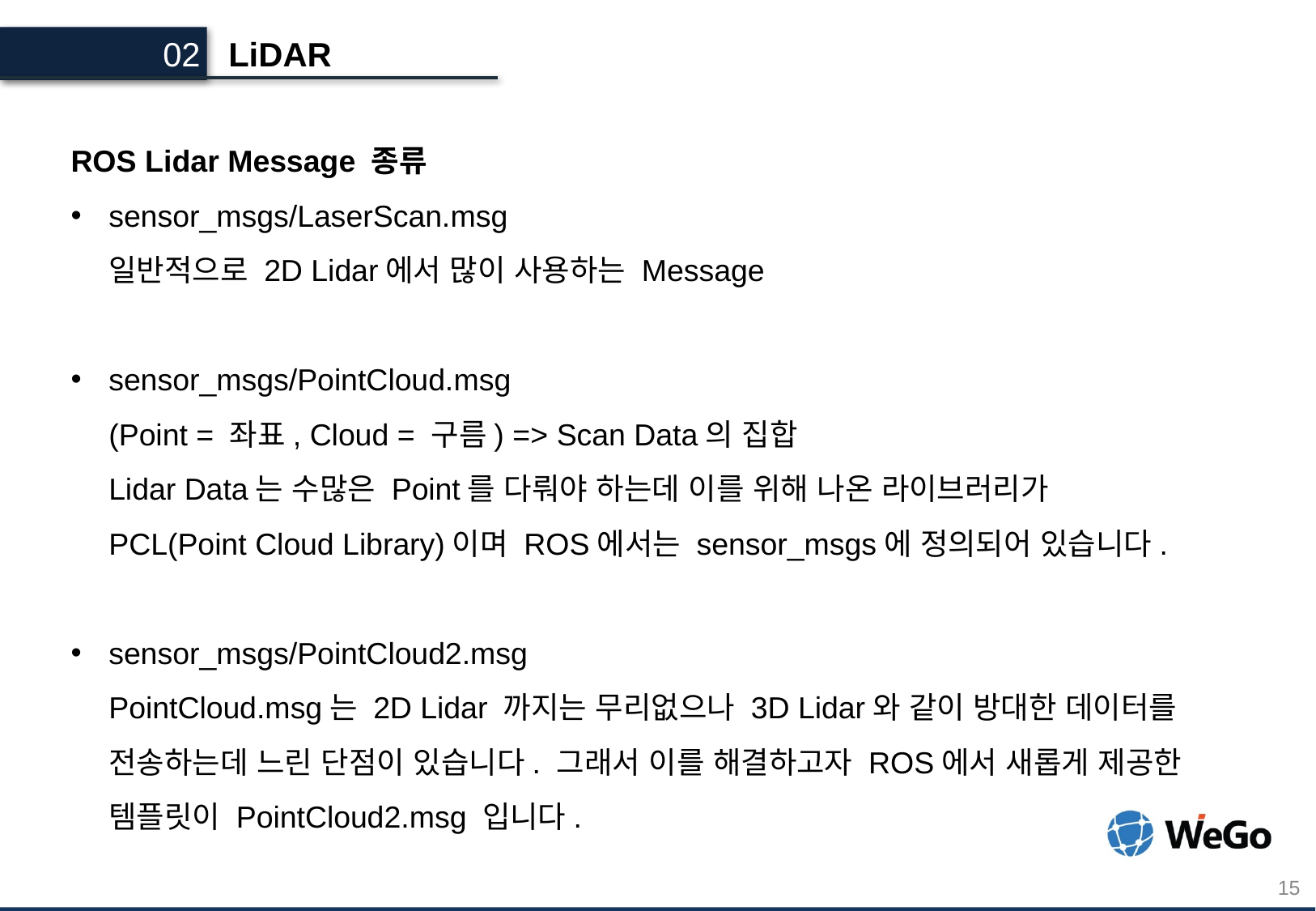

LiDAR

02.
ROS Lidar Message 종류
sensor_msgs/LaserScan.msg
일반적으로 2D Lidar에서 많이 사용하는 Message

sensor_msgs/PointCloud.msg
(Point = 좌표, Cloud = 구름) => Scan Data의 집합
Lidar Data는 수많은 Point를 다뤄야 하는데 이를 위해 나온 라이브러리가
PCL(Point Cloud Library)이며 ROS에서는 sensor_msgs에 정의되어 있습니다.

sensor_msgs/PointCloud2.msg
PointCloud.msg는 2D Lidar 까지는 무리없으나 3D Lidar와 같이 방대한 데이터를 전송하는데 느린 단점이 있습니다. 그래서 이를 해결하고자 ROS에서 새롭게 제공한 템플릿이 PointCloud2.msg 입니다.
15